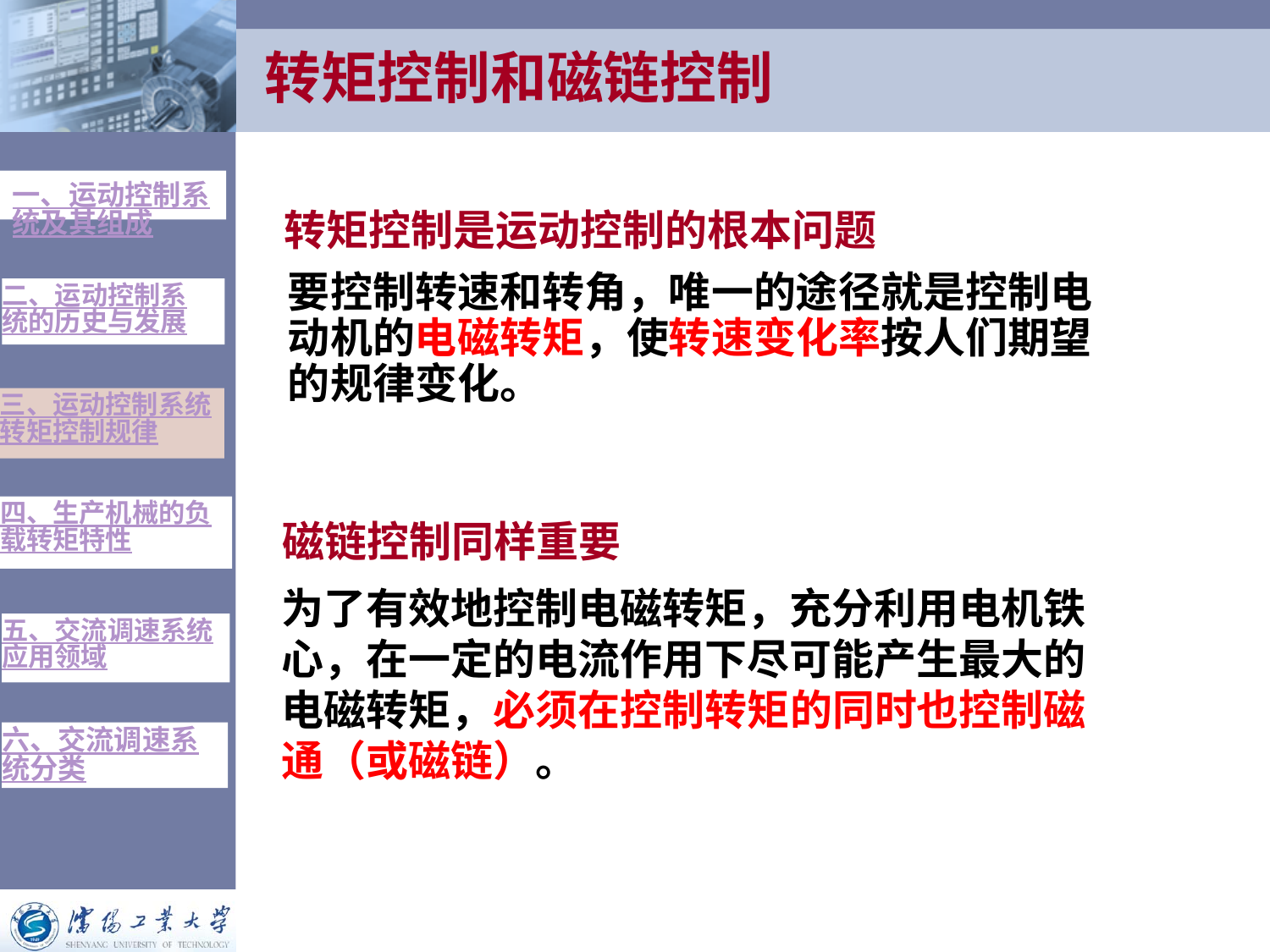

# 转矩控制和磁链控制
一、运动控制系统及其组成
转矩控制是运动控制的根本问题
要控制转速和转角，唯一的途径就是控制电动机的电磁转矩，使转速变化率按人们期望的规律变化。
二、运动控制系统的历史与发展
三、运动控制系统转矩控制规律
四、生产机械的负载转矩特性
磁链控制同样重要
为了有效地控制电磁转矩，充分利用电机铁心，在一定的电流作用下尽可能产生最大的电磁转矩，必须在控制转矩的同时也控制磁通（或磁链）。
五、交流调速系统应用领域
六、交流调速系统分类